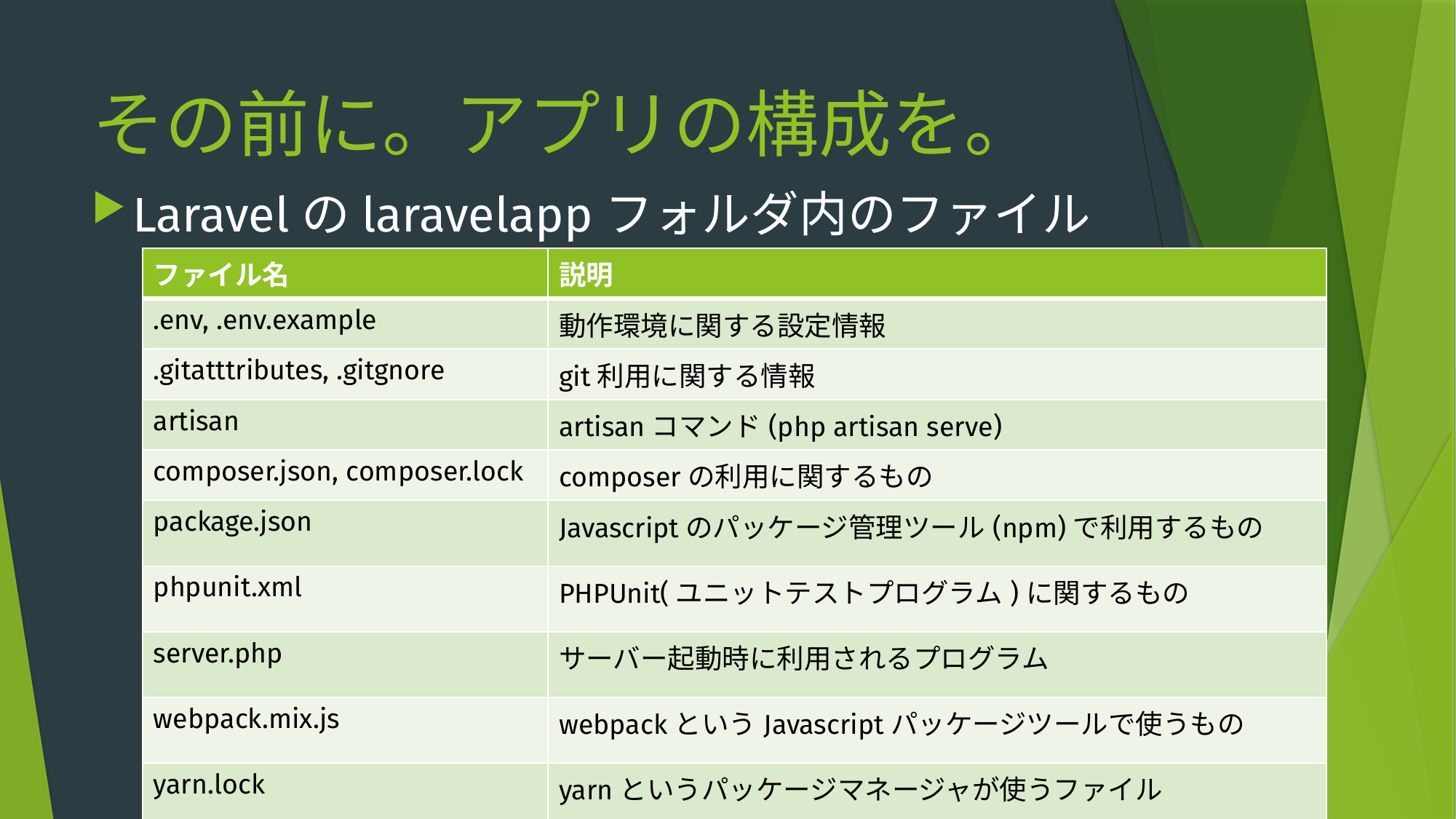

# その前に。アプリの構成を。
Laravelのlaravelappフォルダ内のファイル
| ファイル名 | 説明 |
| --- | --- |
| .env, .env.example | 動作環境に関する設定情報 |
| .gitatttributes, .gitgnore | git利用に関する情報 |
| artisan | artisanコマンド(php artisan serve) |
| composer.json, composer.lock | composerの利用に関するもの |
| package.json | Javascriptのパッケージ管理ツール(npm)で利用するもの |
| phpunit.xml | PHPUnit(ユニットテストプログラム)に関するもの |
| server.php | サーバー起動時に利用されるプログラム |
| webpack.mix.js | webpackというJavascriptパッケージツールで使うもの |
| yarn.lock | yarnというパッケージマネージャが使うファイル |